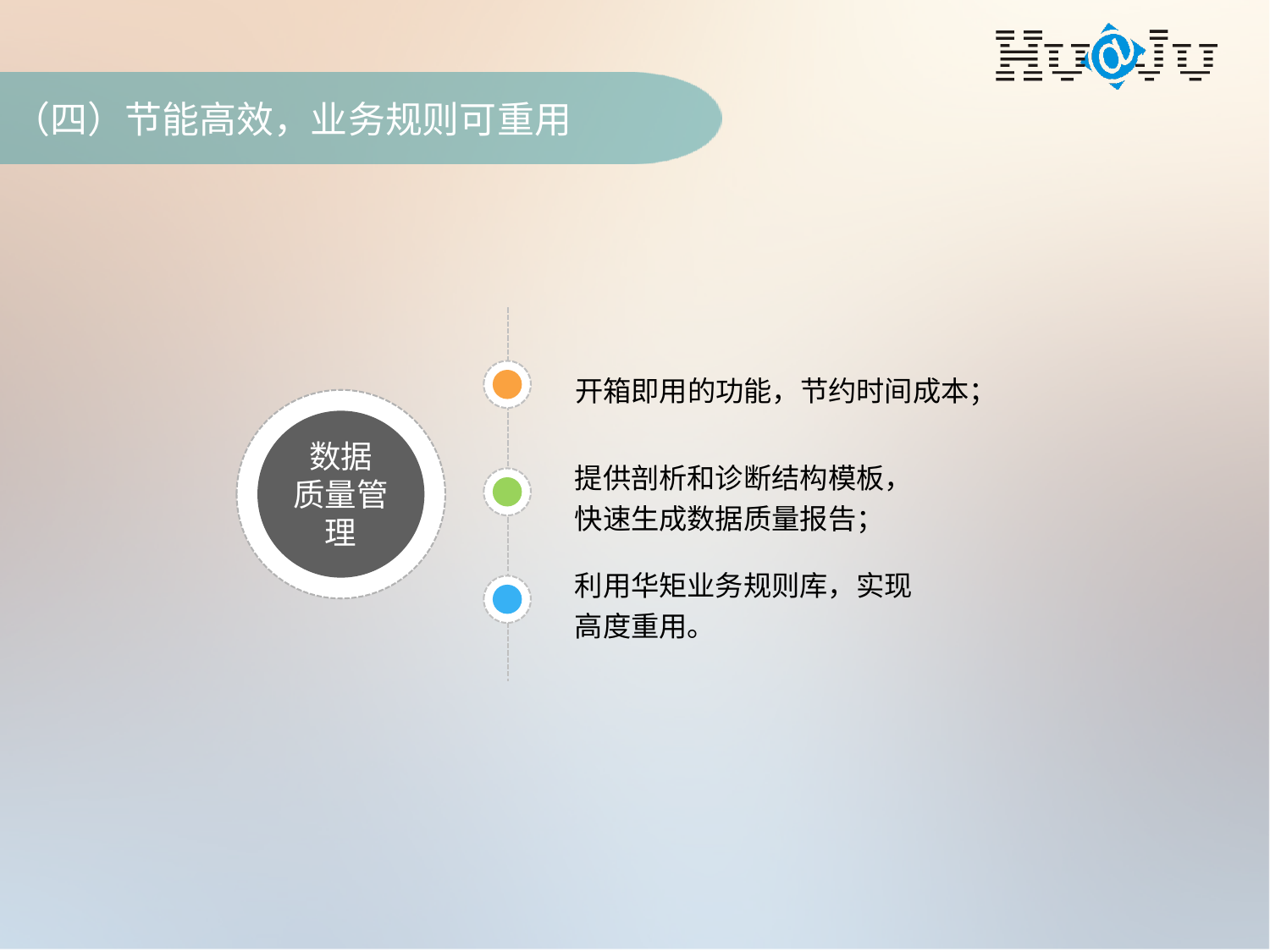

# （四）节能高效，业务规则可重用
开箱即用的功能，节约时间成本；

数据
质量管理
提供剖析和诊断结构模板，快速生成数据质量报告；

利用华矩业务规则库，实现高度重用。